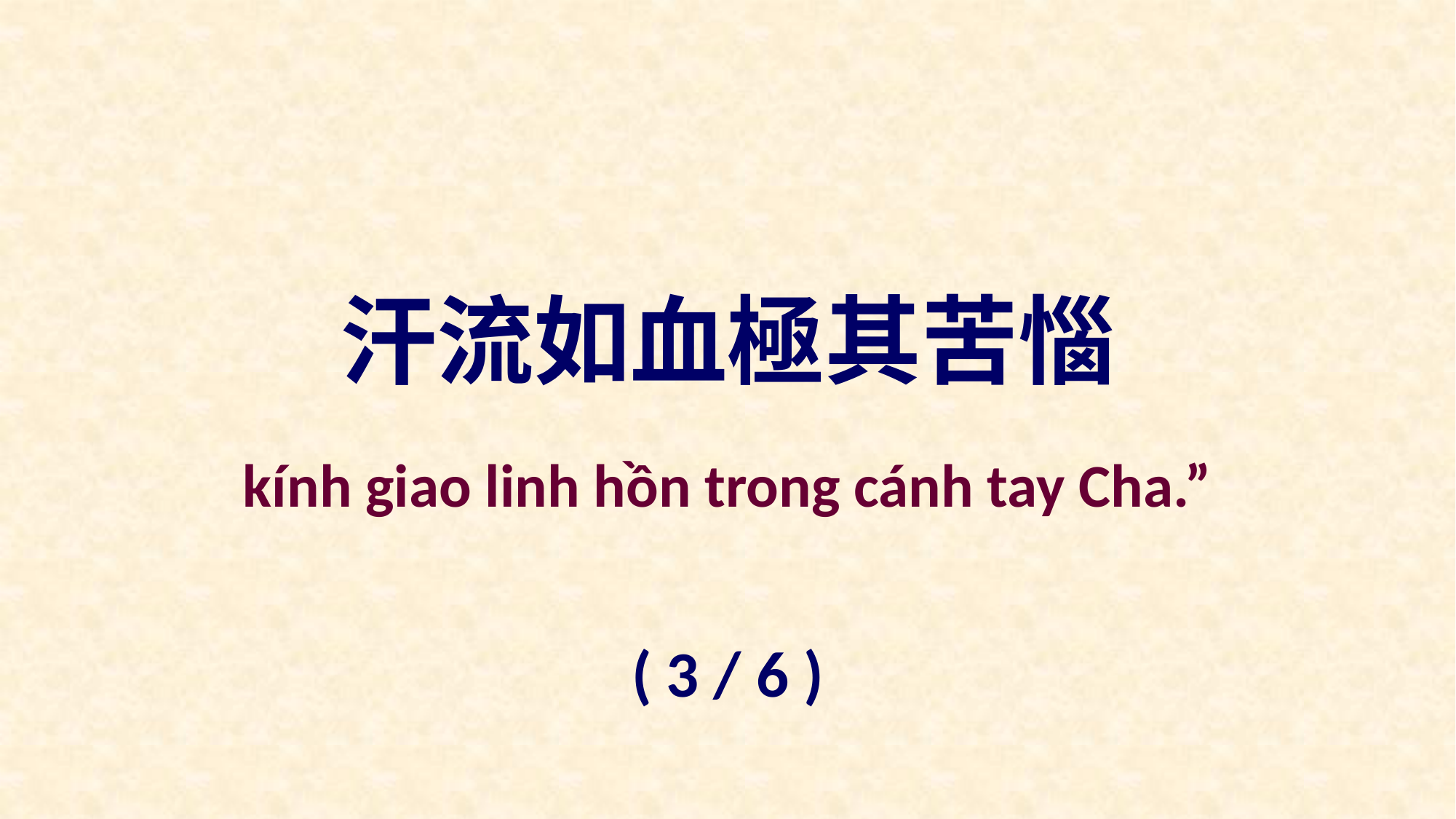

汗流如血極其苦惱
kính giao linh hồn trong cánh tay Cha.”
( 3 / 6 )